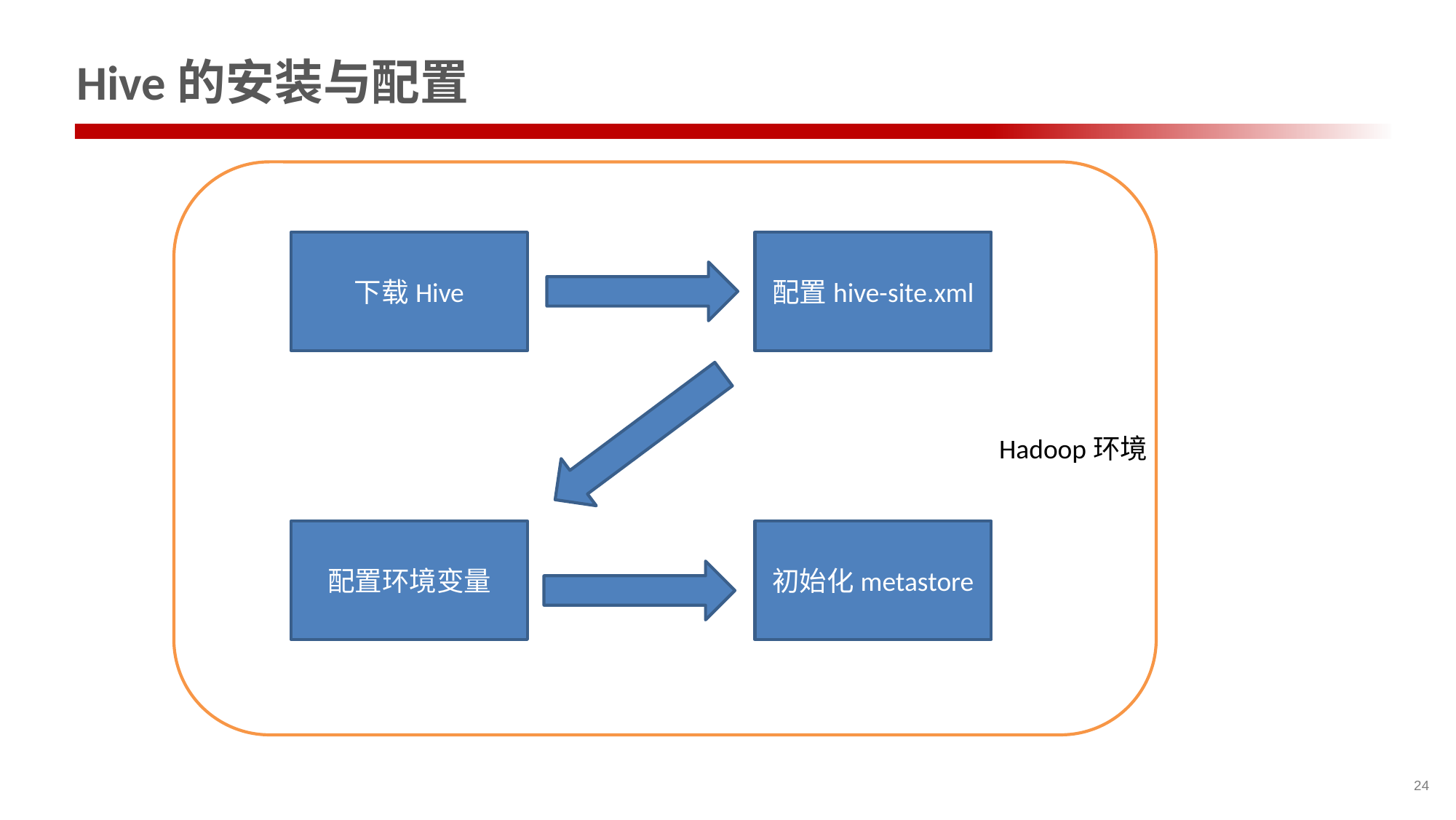

# Hive的安装与配置

下载Hive
配置hive-site.xml

Hadoop环境
配置环境变量
初始化metastore

24